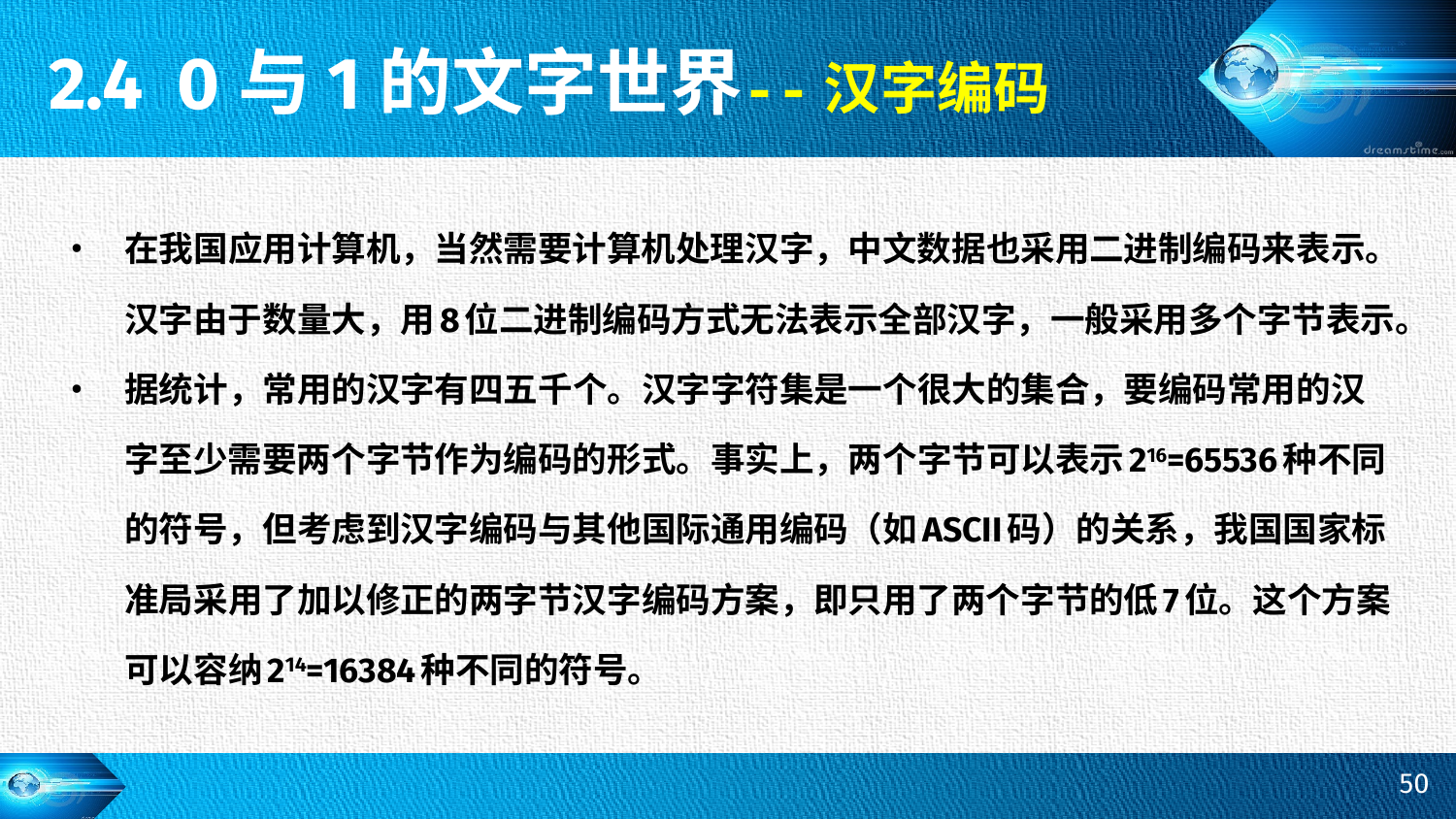

2.4  0与1的文字世界
--汉字编码
在我国应用计算机，当然需要计算机处理汉字，中文数据也采用二进制编码来表示。汉字由于数量大，用8位二进制编码方式无法表示全部汉字，一般采用多个字节表示。
据统计，常用的汉字有四五千个。汉字字符集是一个很大的集合，要编码常用的汉字至少需要两个字节作为编码的形式。事实上，两个字节可以表示216=65536种不同的符号，但考虑到汉字编码与其他国际通用编码（如ASCII码）的关系，我国国家标准局采用了加以修正的两字节汉字编码方案，即只用了两个字节的低7位。这个方案可以容纳214=16384种不同的符号。
50